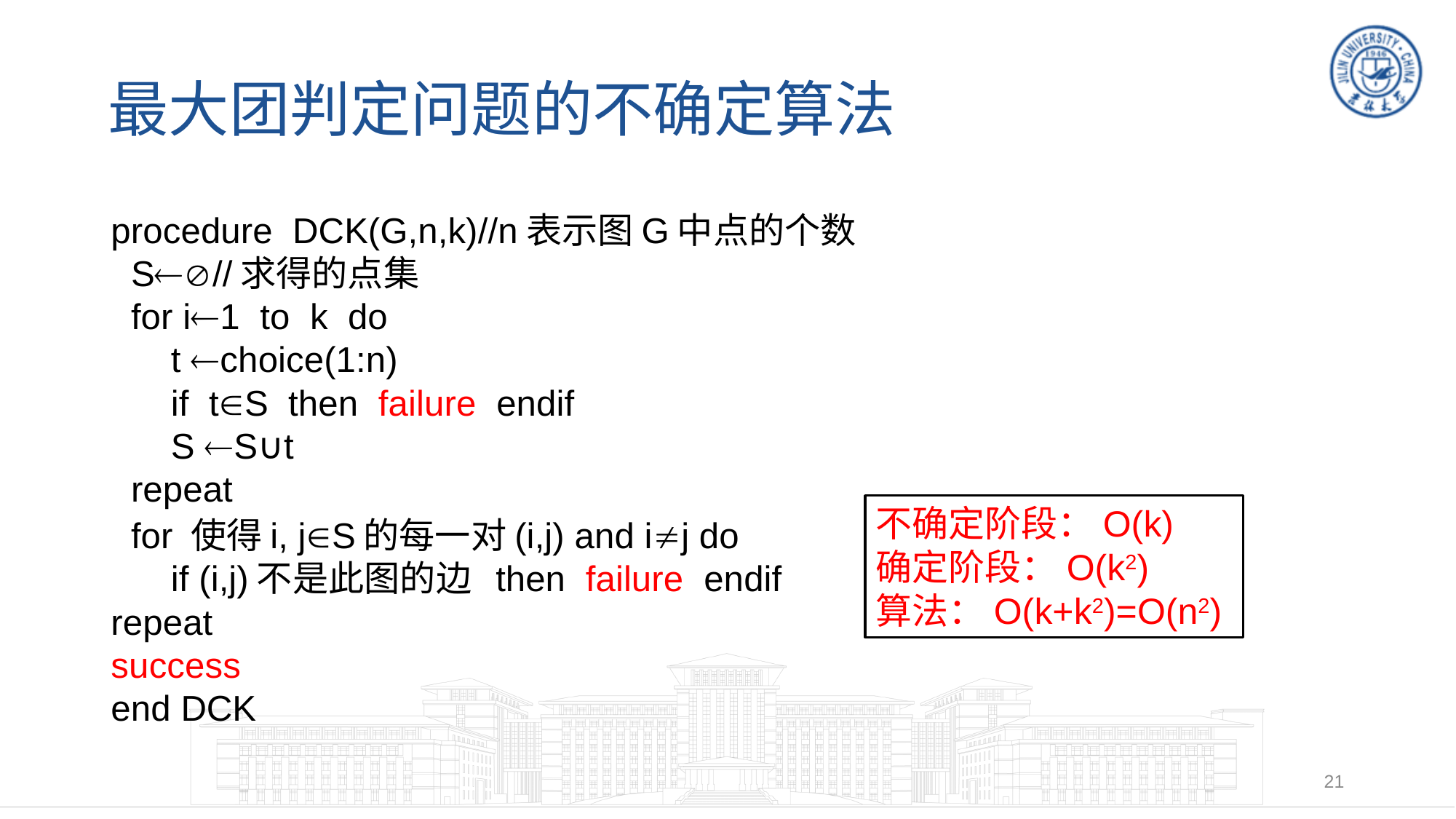

# 最大团判定问题的不确定算法
procedure  DCK(G,n,k)//n表示图G中点的个数
  S←∅//求得的点集
  for i←1  to  k  do
      t ←choice(1:n)
      if  t∈S  then  failure  endif
      S ←S∪t
  repeat
  for 使得i, j∈S的每一对(i,j) and i≠j do
      if (i,j)不是此图的边  then  failure  endif
repeat
success
end DCK

不确定阶段：O(k)
确定阶段：O(k2)
算法：O(k+k2)=O(n2)
21